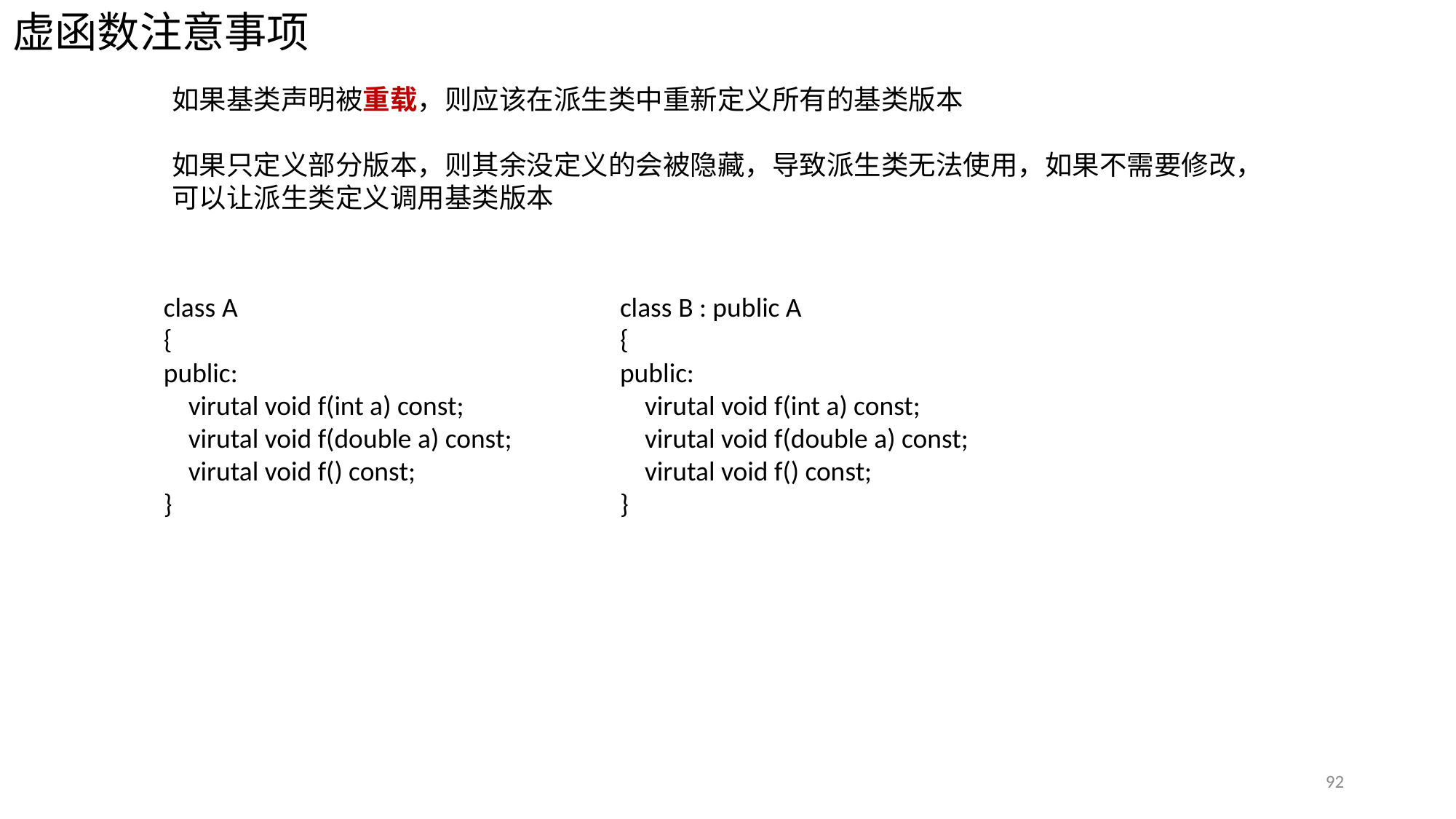

虚函数注意事项
如果基类声明被重载，则应该在派生类中重新定义所有的基类版本

如果只定义部分版本，则其余没定义的会被隐藏，导致派生类无法使用，如果不需要修改，可以让派生类定义调用基类版本
class B : public A
{
public:
    virutal void f(int a) const;
    virutal void f(double a) const;
    virutal void f() const;
}
class A
{
public:
    virutal void f(int a) const;
    virutal void f(double a) const;
    virutal void f() const;
}
92